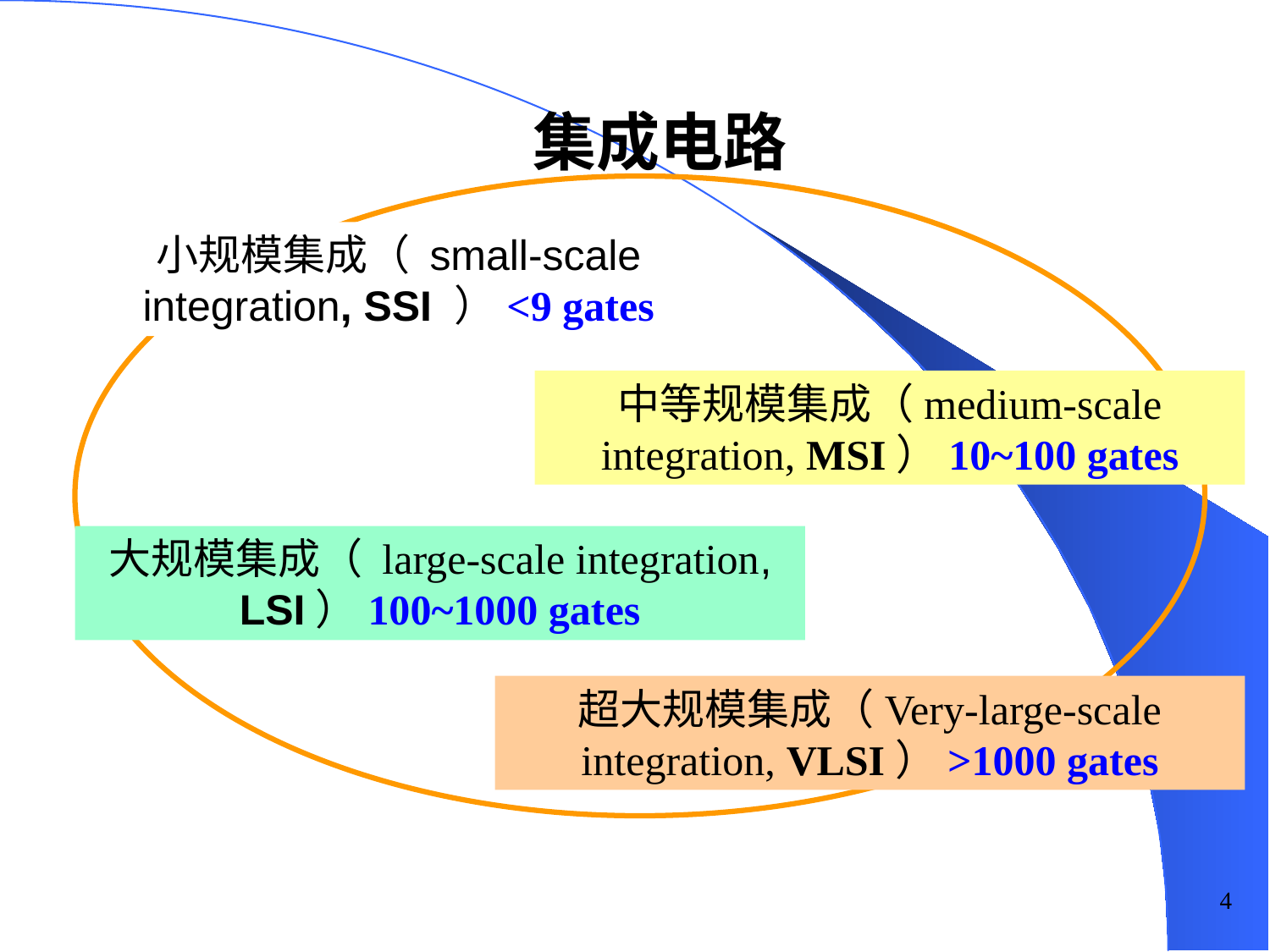

集成电路

小规模集成（ small-scale integration, SSI ）<9 gates
中等规模集成（medium-scale integration, MSI）10~100 gates
大规模集成（ large-scale integration, LSI）100~1000 gates
超大规模集成（Very-large-scale integration, VLSI）>1000 gates
4